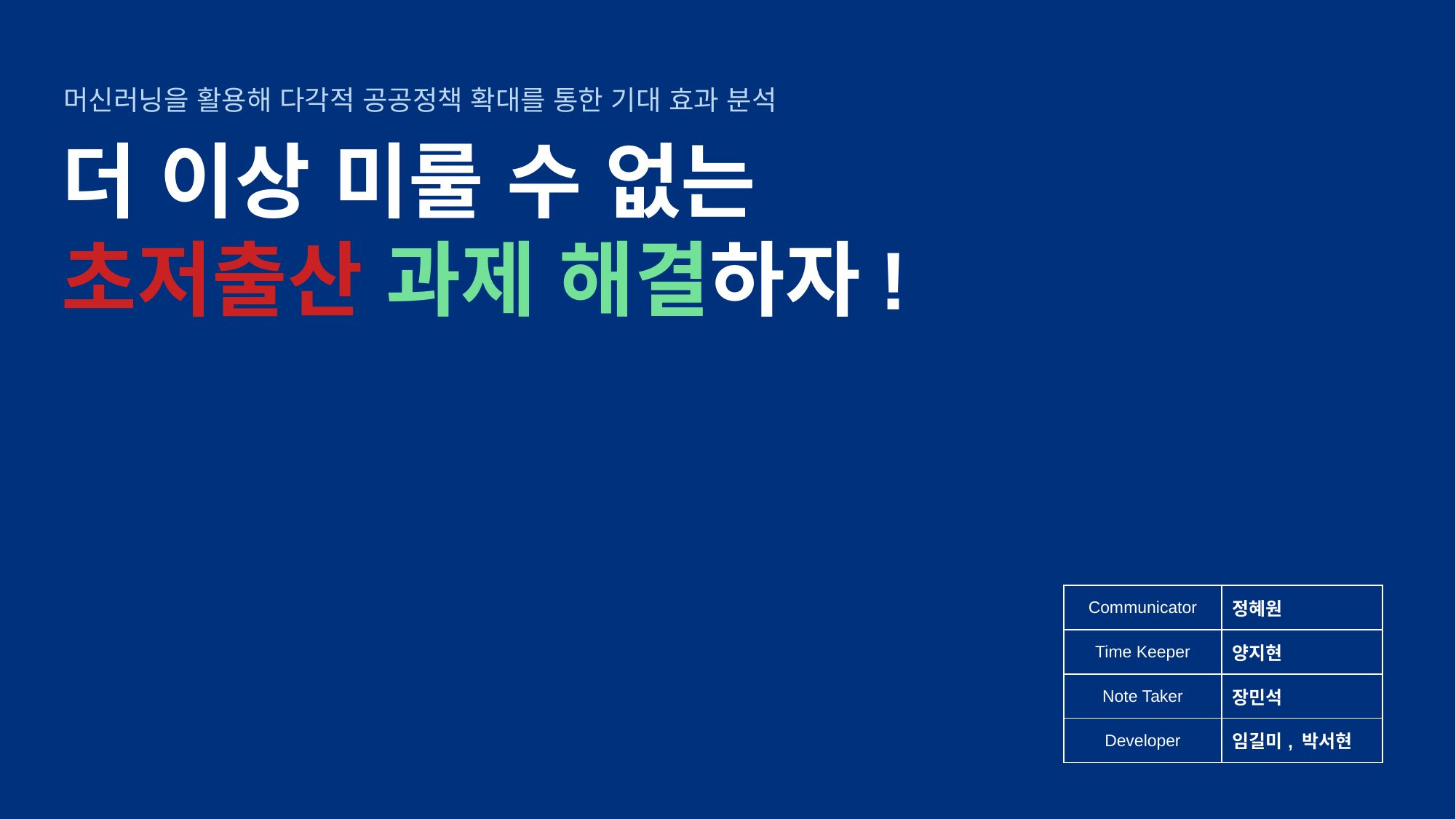

머신러닝을 활용해 다각적 공공정책 확대를 통한 기대 효과 분석
더 이상 미룰 수 없는
초저출산 과제 해결하자!
| Communicator | 정혜원 |
| --- | --- |
| Time Keeper | 양지현 |
| Note Taker | 장민석 |
| Developer | 임길미, 박서현 |